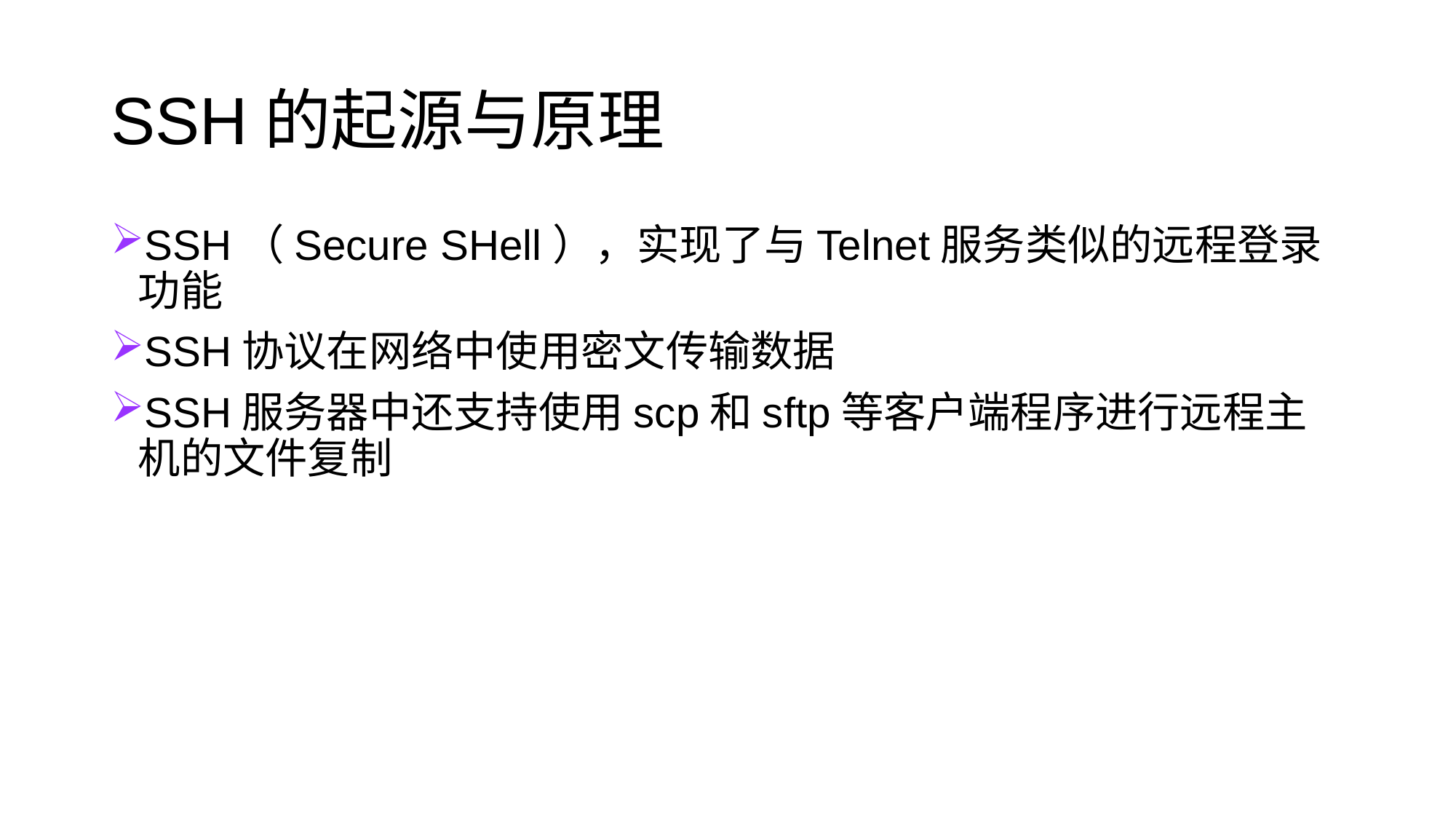

# SSH的起源与原理
SSH（Secure SHell），实现了与Telnet服务类似的远程登录功能
SSH协议在网络中使用密文传输数据
SSH服务器中还支持使用scp和sftp等客户端程序进行远程主机的文件复制